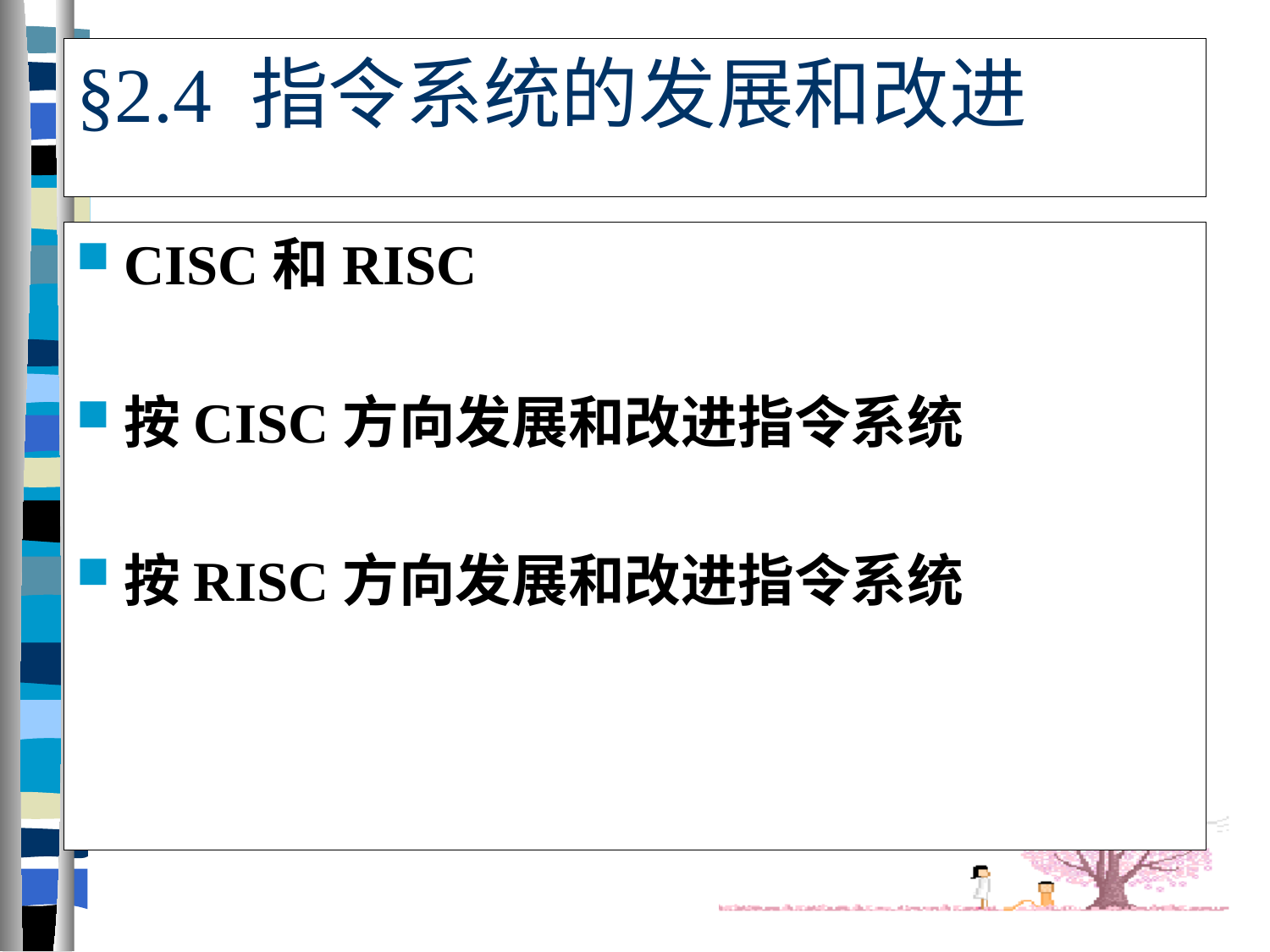

# §2.4 指令系统的发展和改进
CISC和RISC

按CISC方向发展和改进指令系统

按RISC方向发展和改进指令系统